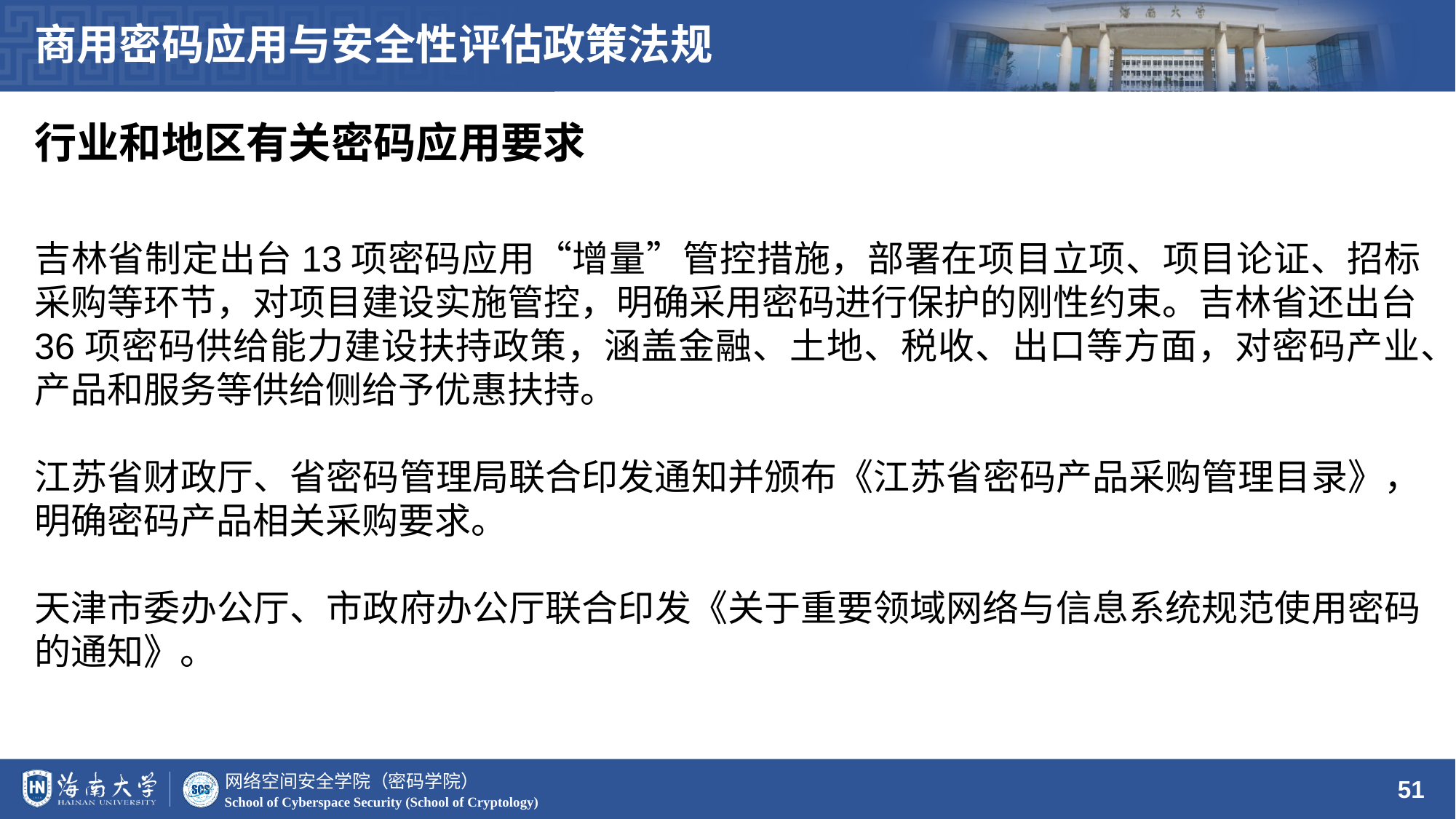

商用密码应用与安全性评估政策法规

行业和地区有关密码应用要求

吉林省制定出台13项密码应用“增量”管控措施，部署在项目立项、项目论证、招标采购等环节，对项目建设实施管控，明确采用密码进行保护的刚性约束。吉林省还出台36项密码供给能力建设扶持政策，涵盖金融、土地、税收、出口等方面，对密码产业、产品和服务等供给侧给予优惠扶持。

江苏省财政厅、省密码管理局联合印发通知并颁布《江苏省密码产品采购管理目录》，明确密码产品相关采购要求。

天津市委办公厅、市政府办公厅联合印发《关于重要领域网络与信息系统规范使用密码的通知》。
51